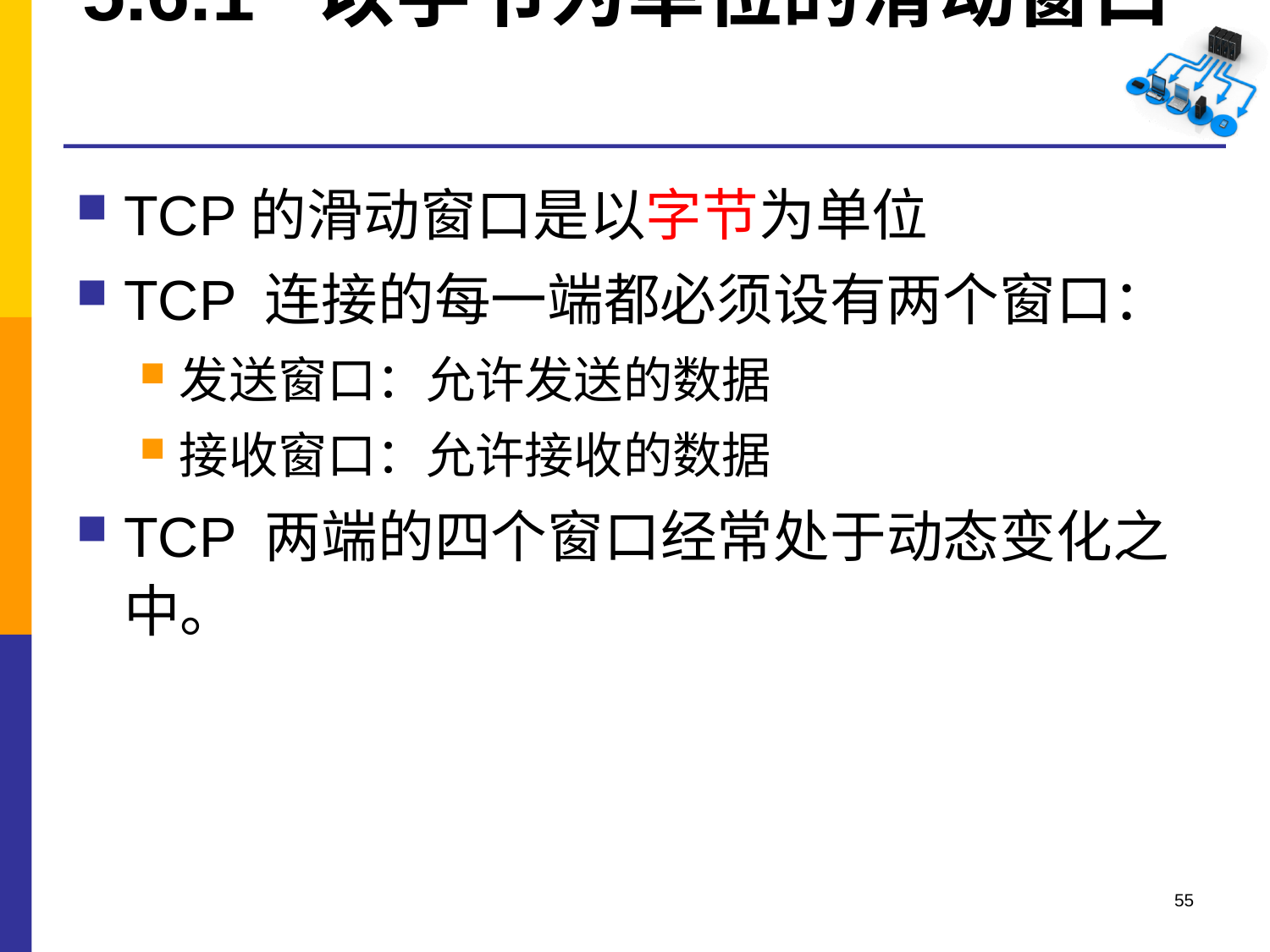

# 5.6.1  以字节为单位的滑动窗口
TCP的滑动窗口是以字节为单位
TCP 连接的每一端都必须设有两个窗口：
发送窗口：允许发送的数据
接收窗口：允许接收的数据
TCP 两端的四个窗口经常处于动态变化之中。

55